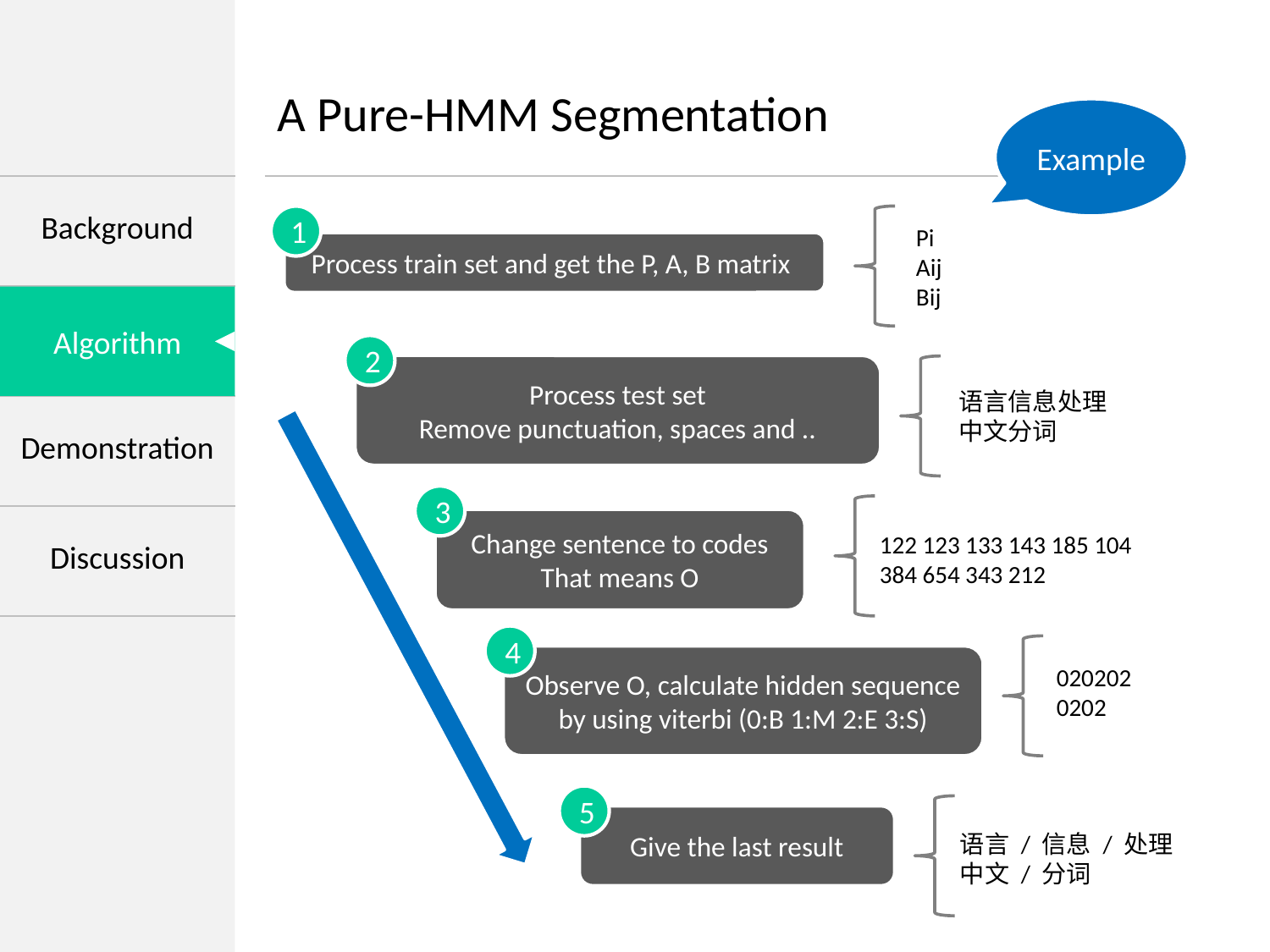

A Pure-HMM Segmentation
Example
1

Pi
Aij
Bij
Process train set and get the P, A, B matrix
2
Process test set
Remove punctuation, spaces and ..

语言信息处理
中文分词
3

Change sentence to codes
That means O
122 123 133 143 185 104
384 654 343 212

4

Observe O, calculate hidden sequence by using viterbi (0:B 1:M 2:E 3:S)
020202
0202
5

Give the last result
语言 / 信息 / 处理
中文 / 分词